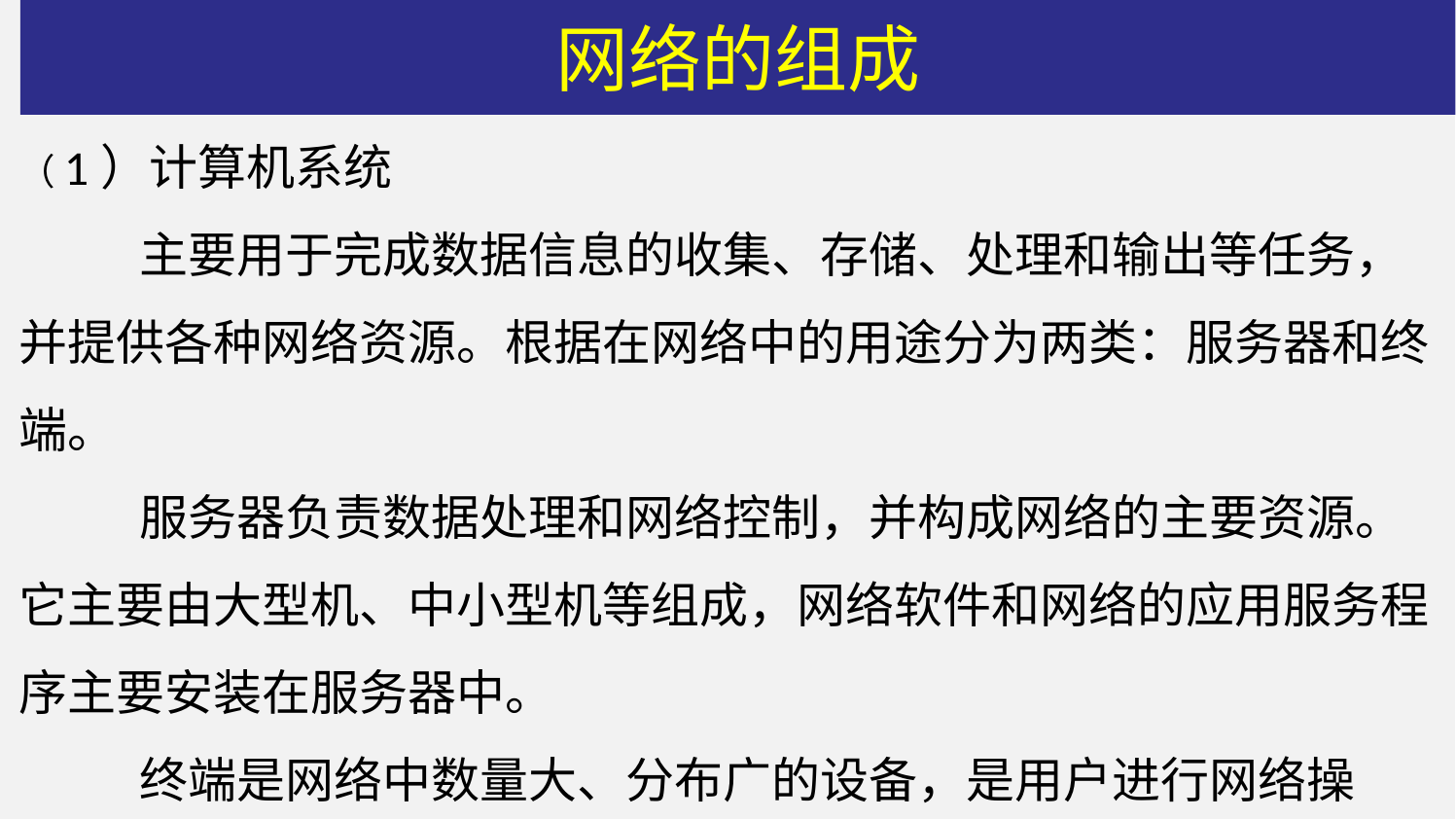

# 网络的组成
（1）计算机系统
        主要用于完成数据信息的收集、存储、处理和输出等任务，并提供各种网络资源。根据在网络中的用途分为两类：服务器和终端。
        服务器负责数据处理和网络控制，并构成网络的主要资源。它主要由大型机、中小型机等组成，网络软件和网络的应用服务程序主要安装在服务器中。
        终端是网络中数量大、分布广的设备，是用户进行网络操作、实现人机对话的工具。PC机、笔记本电脑，手机、平板电脑等